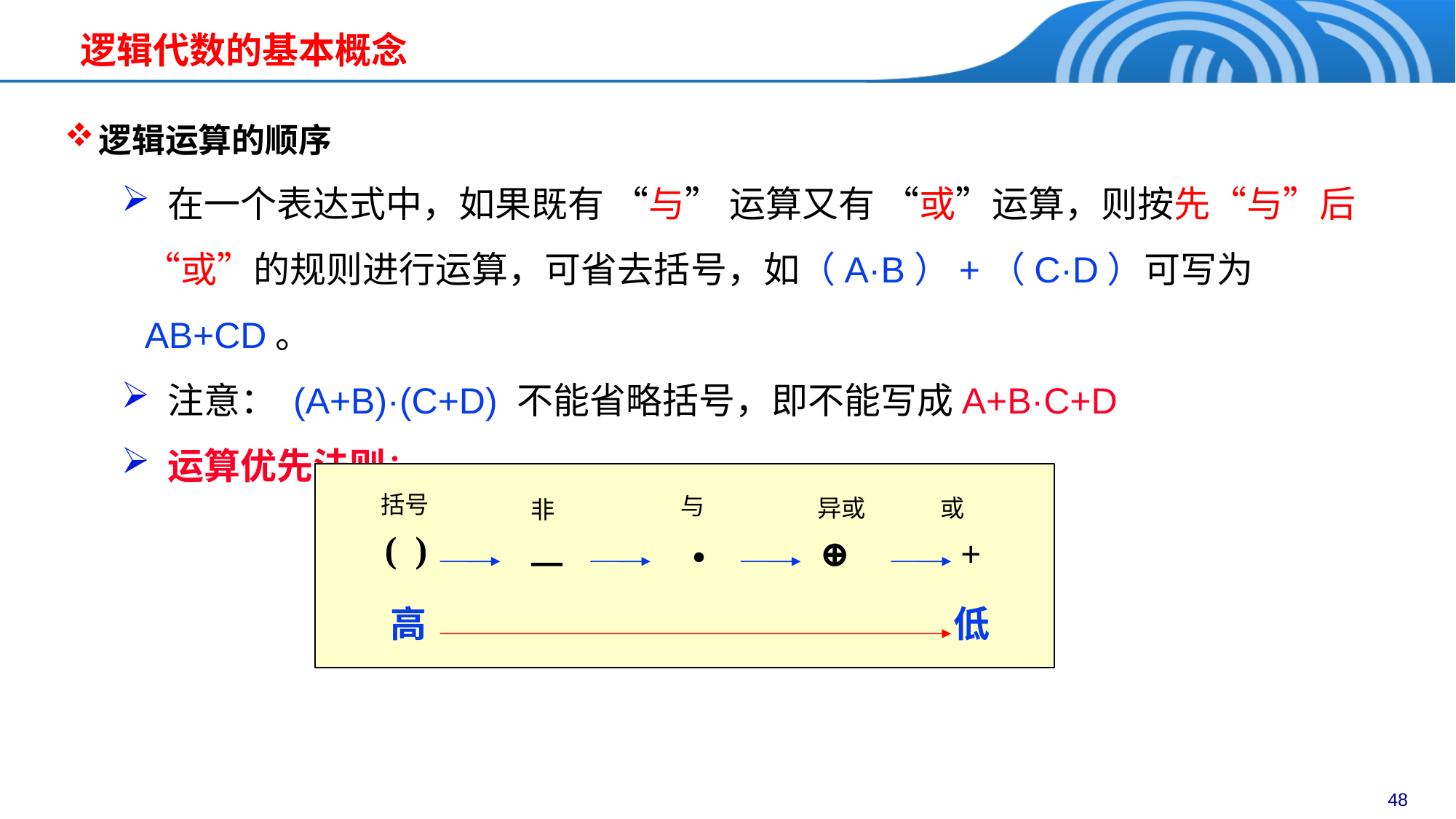

# 逻辑代数的基本概念
逻辑运算的顺序
 在一个表达式中，如果既有 “与” 运算又有 “或”运算，则按先“与”后“或”的规则进行运算，可省去括号，如（A·B）+（C·D）可写为 AB+CD。
 注意： (A+B)·(C+D) 不能省略括号，即不能写成A+B·C+D
 运算优先法则：

括号
与
异或
或
非
(  )
⊕
+
•

高
低